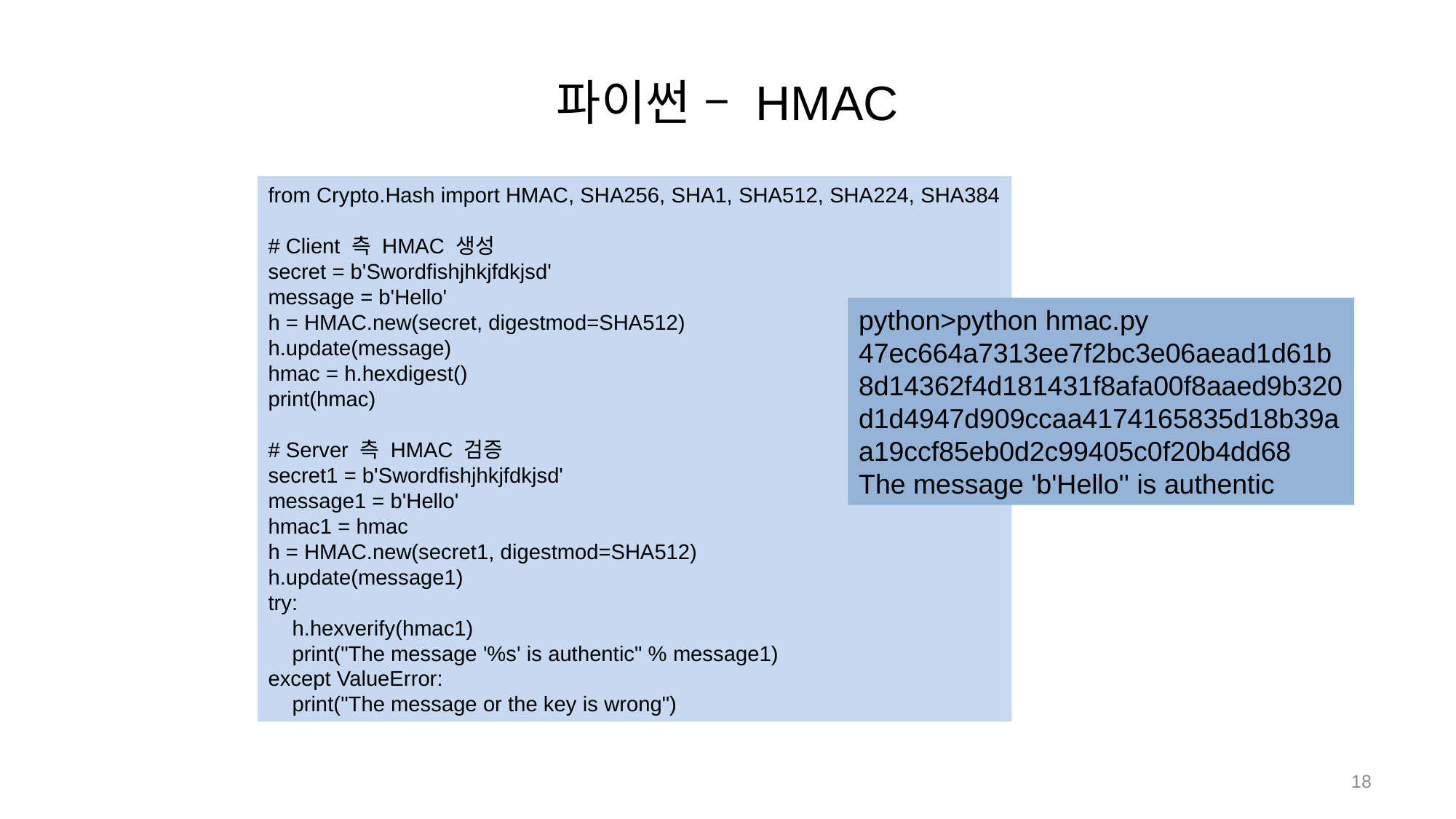

# 파이썬 – HMAC
from Crypto.Hash import HMAC, SHA256, SHA1, SHA512, SHA224, SHA384
# Client 측 HMAC 생성
secret = b'Swordfishjhkjfdkjsd'
message = b'Hello'
h = HMAC.new(secret, digestmod=SHA512)
h.update(message)
hmac = h.hexdigest()
print(hmac)
# Server 측 HMAC 검증
secret1 = b'Swordfishjhkjfdkjsd'
message1 = b'Hello'
hmac1 = hmac
h = HMAC.new(secret1, digestmod=SHA512)
h.update(message1)
try:
    h.hexverify(hmac1)
    print("The message '%s' is authentic" % message1)
except ValueError:
    print("The message or the key is wrong")
python>python hmac.py
47ec664a7313ee7f2bc3e06aead1d61b8d14362f4d181431f8afa00f8aaed9b320d1d4947d909ccaa4174165835d18b39aa19ccf85eb0d2c99405c0f20b4dd68
The message 'b'Hello'' is authentic
18